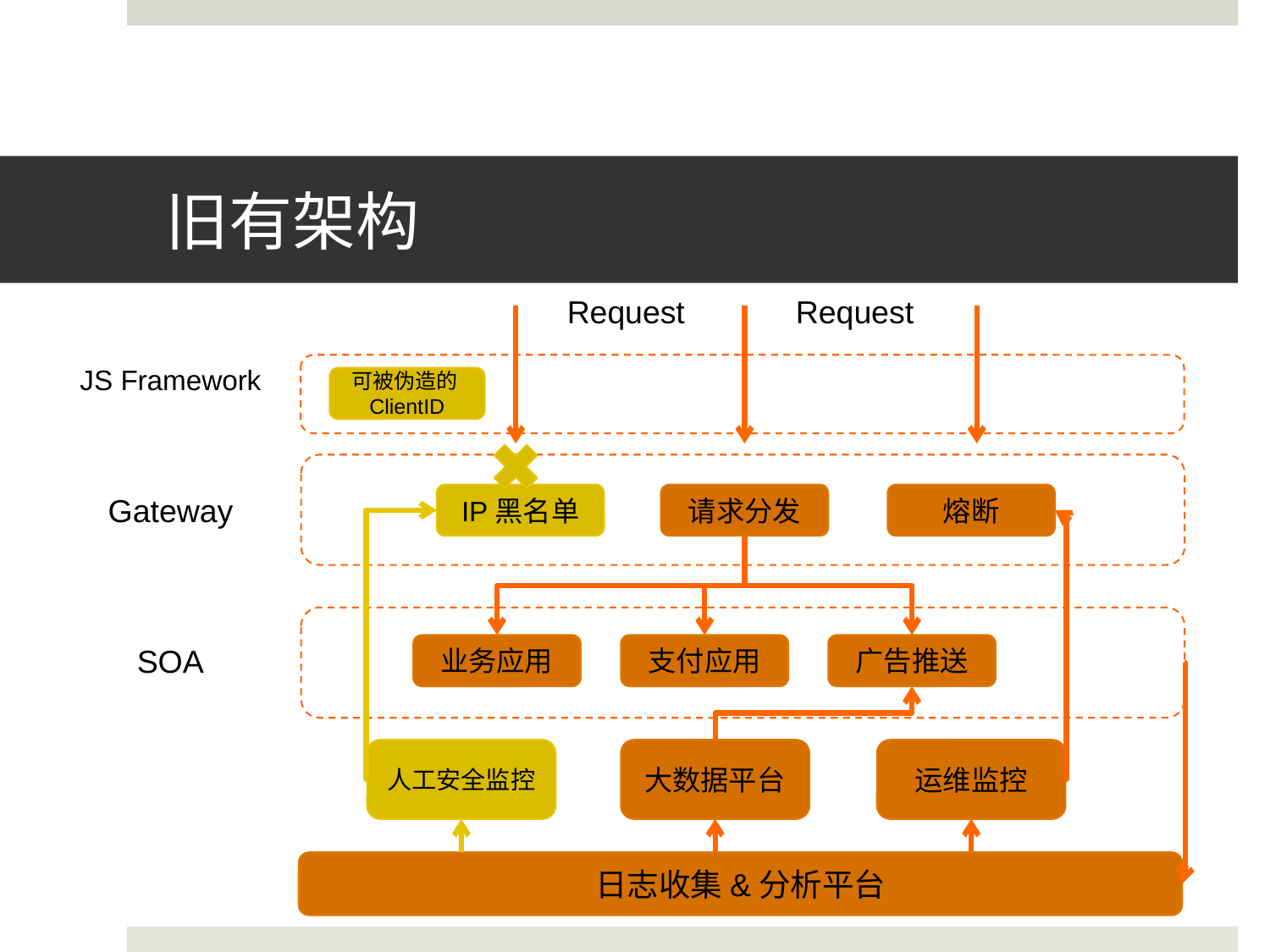

# 旧有架构
Request
Request

JS Framework
可被伪造的ClientID

Gateway
IP黑名单
请求分发
熔断

SOA
业务应用
支付应用
广告推送
人工安全监控
大数据平台
运维监控
日志收集&分析平台